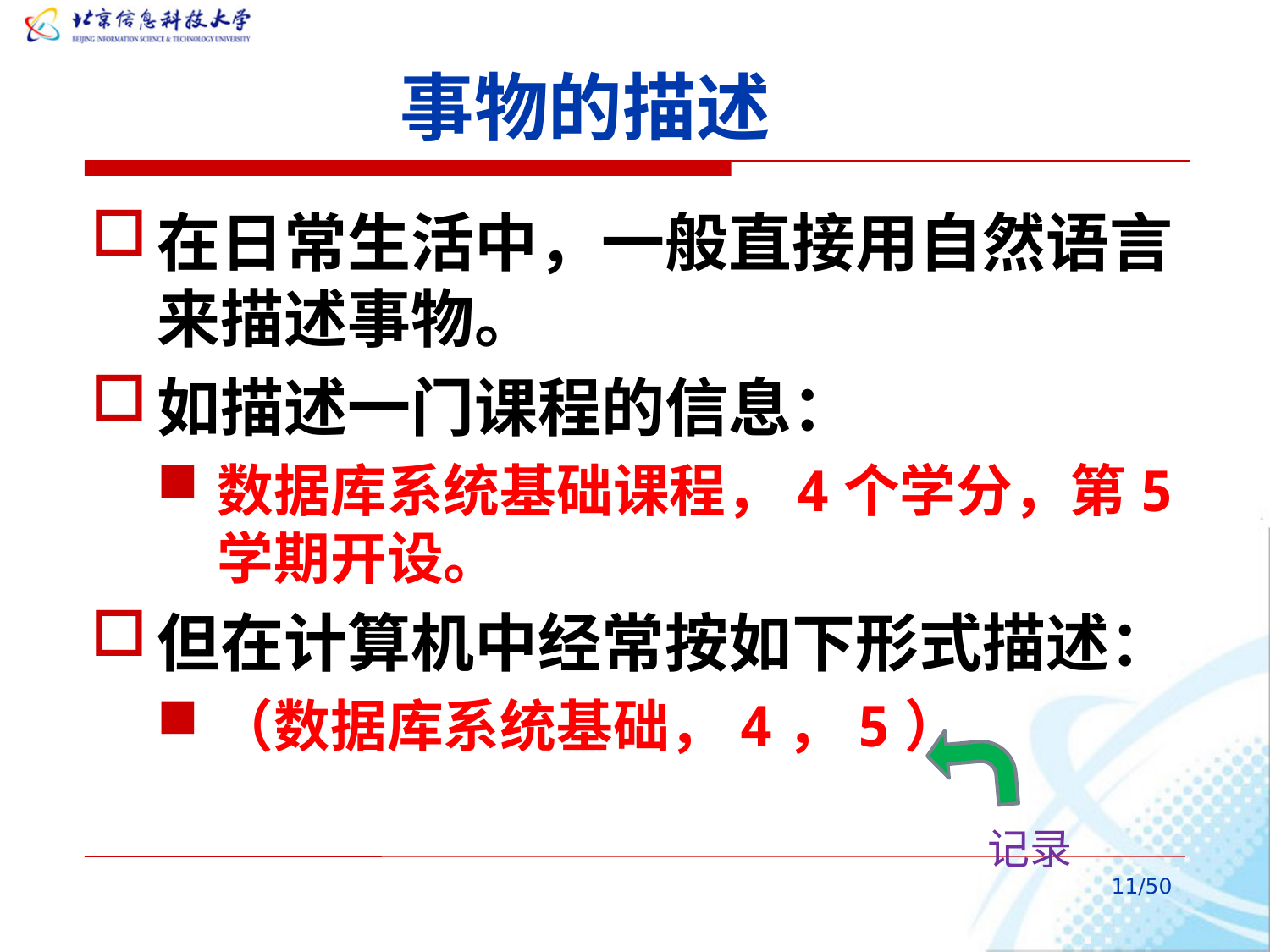

# 事物的描述
在日常生活中，一般直接用自然语言来描述事物。
如描述一门课程的信息：
数据库系统基础课程，4个学分，第5学期开设。
但在计算机中经常按如下形式描述：
（数据库系统基础，4，5）

记录

11/50